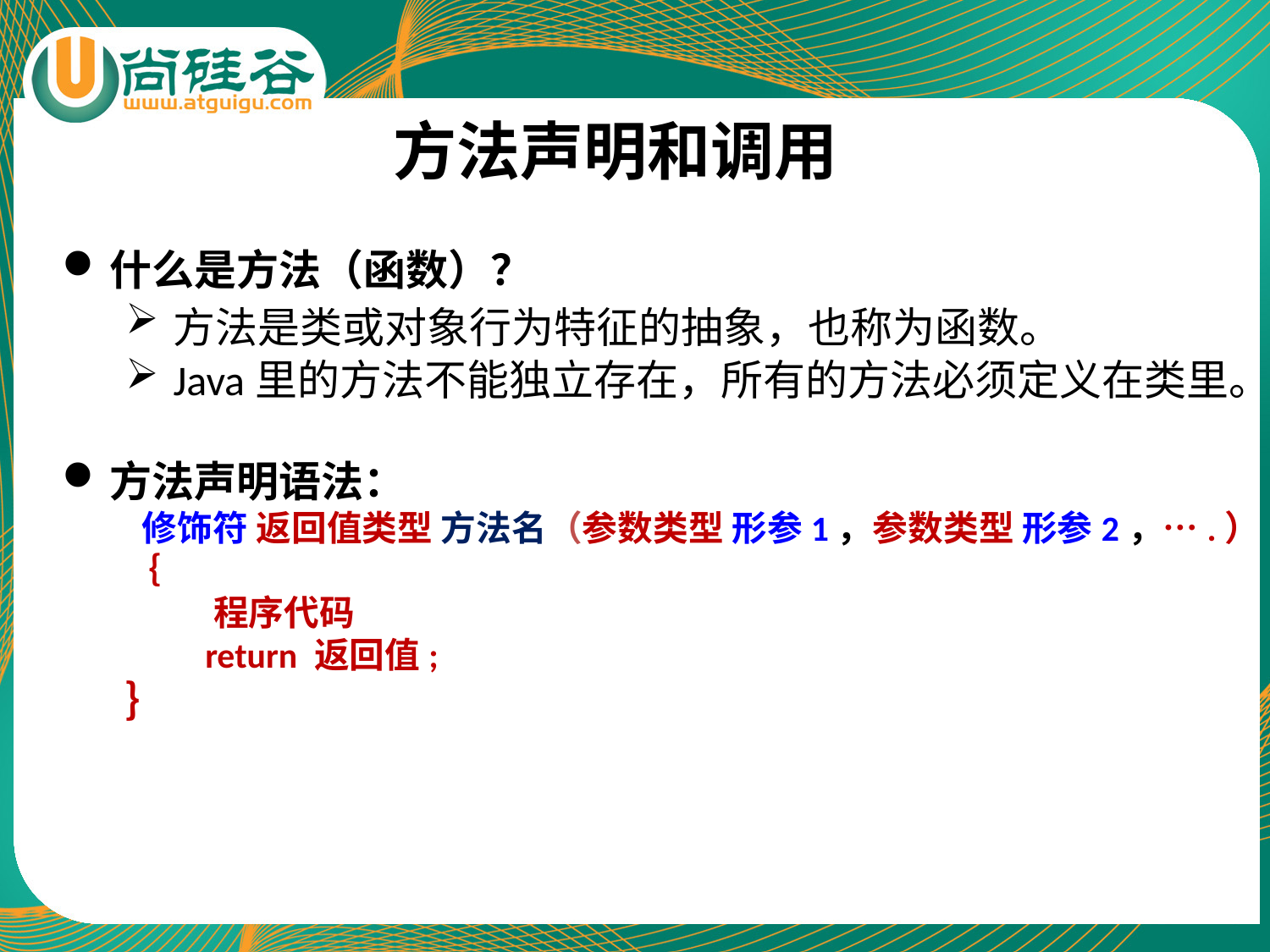

# 方法声明和调用
什么是方法（函数）？
方法是类或对象行为特征的抽象，也称为函数。
Java里的方法不能独立存在，所有的方法必须定义在类里。

方法声明语法：
 修饰符 返回值类型 方法名（参数类型 形参1，参数类型 形参2，….）｛
  程序代码
  return 返回值;
｝